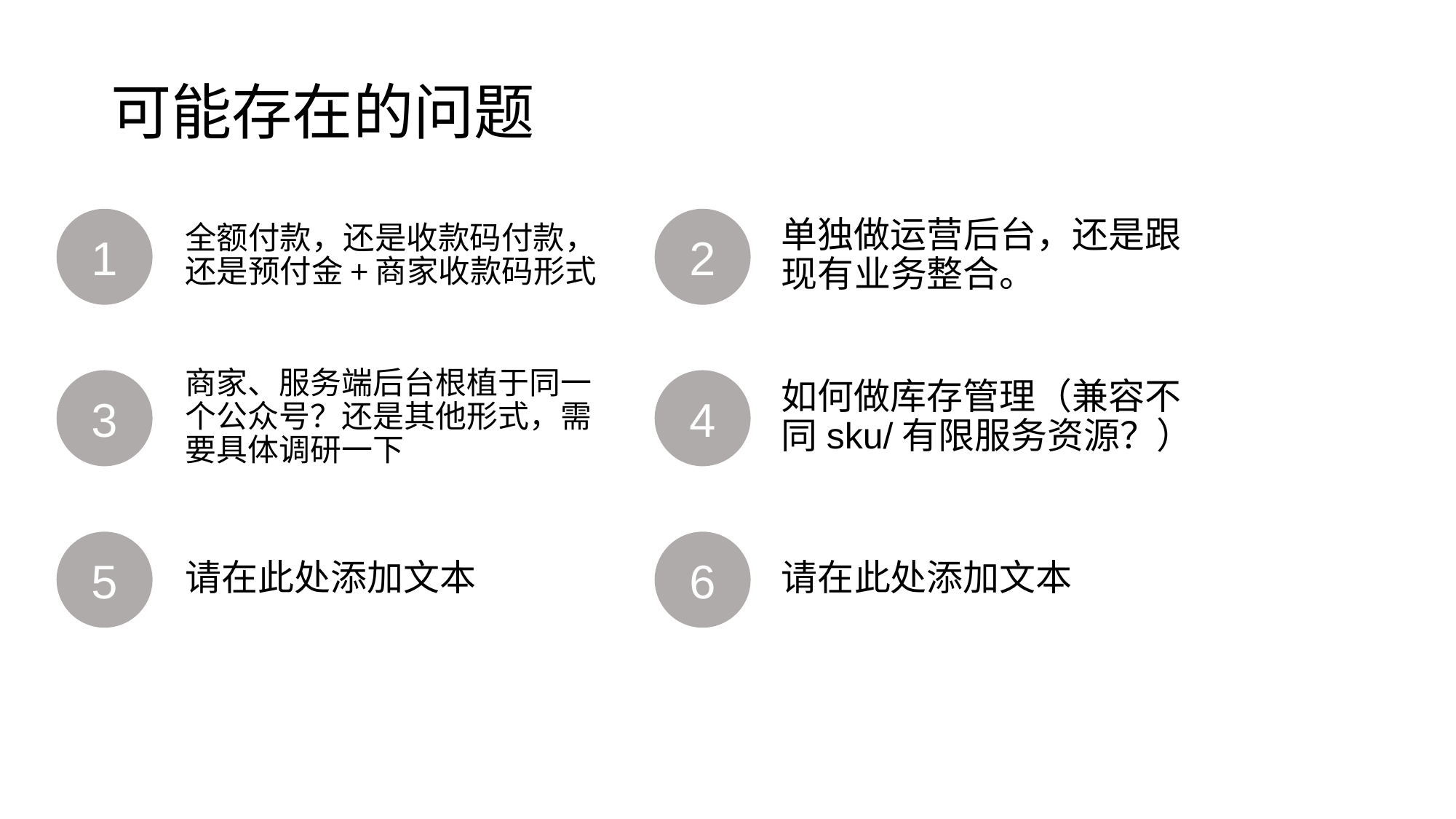

可能存在的问题
全额付款，还是收款码付款，还是预付金+商家收款码形式
单独做运营后台，还是跟现有业务整合。
1
2
商家、服务端后台根植于同一个公众号？还是其他形式，需要具体调研一下
如何做库存管理（兼容不同sku/有限服务资源？）
3
4
请在此处添加文本
请在此处添加文本
5
6